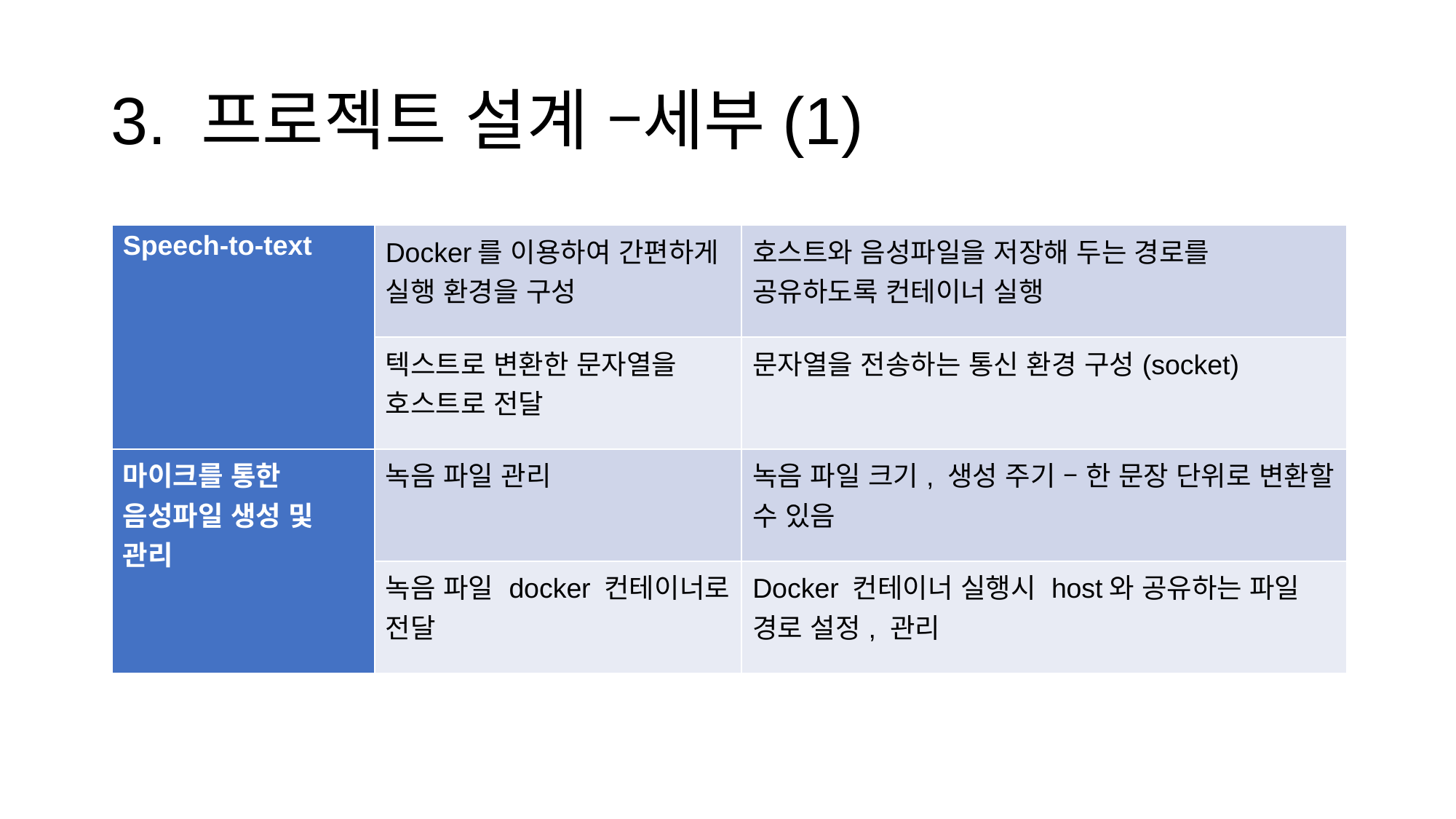

# 3. 프로젝트 설계 –세부(1)
| Speech-to-text | Docker를 이용하여 간편하게 실행 환경을 구성 | 호스트와 음성파일을 저장해 두는 경로를 공유하도록 컨테이너 실행 |
| --- | --- | --- |
|  | 텍스트로 변환한 문자열을 호스트로 전달 | 문자열을 전송하는 통신 환경 구성(socket) |
| 마이크를 통한 음성파일 생성 및 관리 | 녹음 파일 관리 | 녹음 파일 크기, 생성 주기 – 한 문장 단위로 변환할 수 있음 |
|  | 녹음 파일 docker 컨테이너로 전달 | Docker 컨테이너 실행시 host와 공유하는 파일 경로 설정, 관리 |